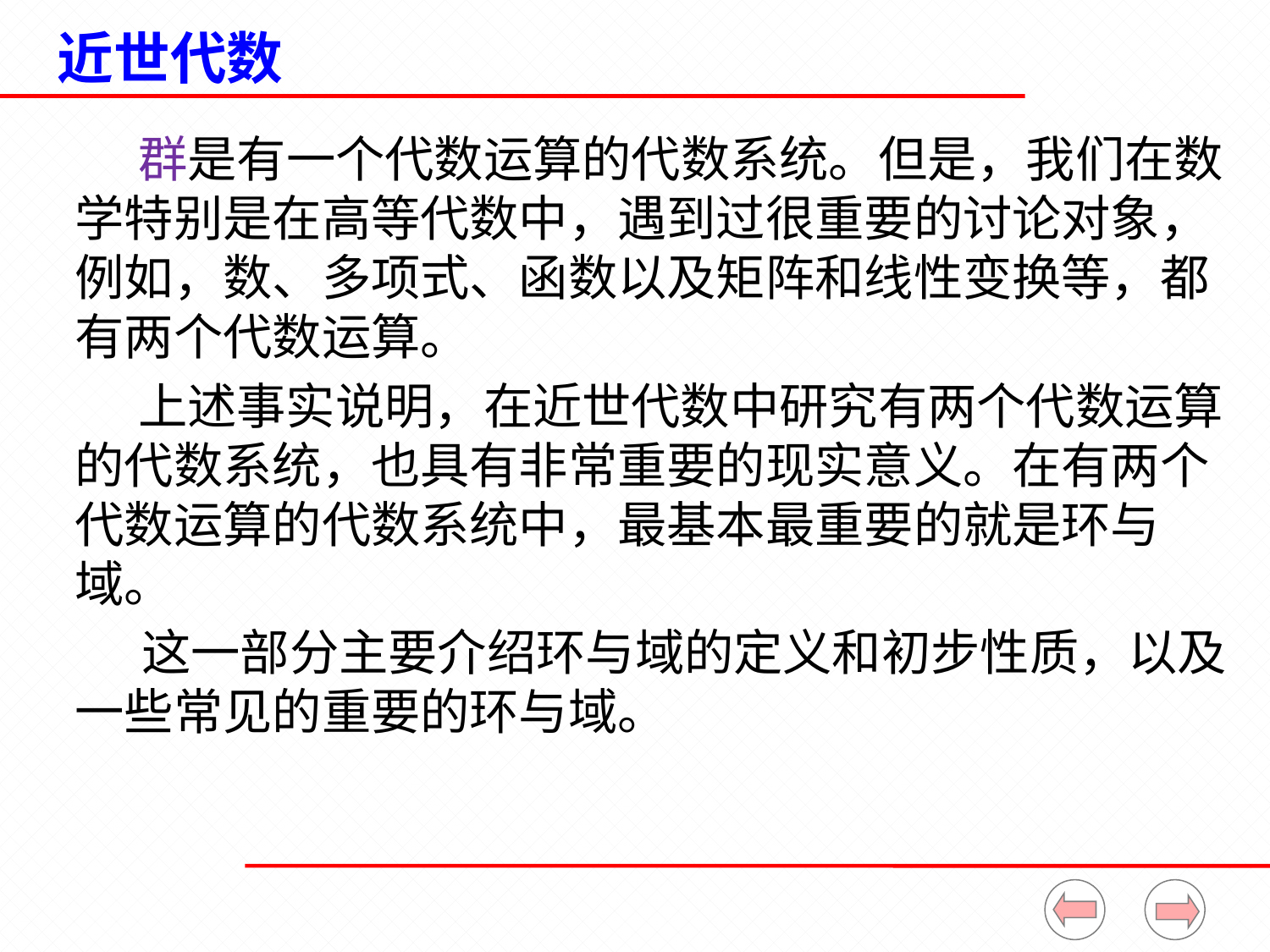

近世代数
         群是有一个代数运算的代数系统。但是，我们在数学特别是在高等代数中，遇到过很重要的讨论对象，例如，数、多项式、函数以及矩阵和线性变换等，都有两个代数运算。
         上述事实说明，在近世代数中研究有两个代数运算的代数系统，也具有非常重要的现实意义。在有两个代数运算的代数系统中，最基本最重要的就是环与域。
           这一部分主要介绍环与域的定义和初步性质，以及一些常见的重要的环与域。